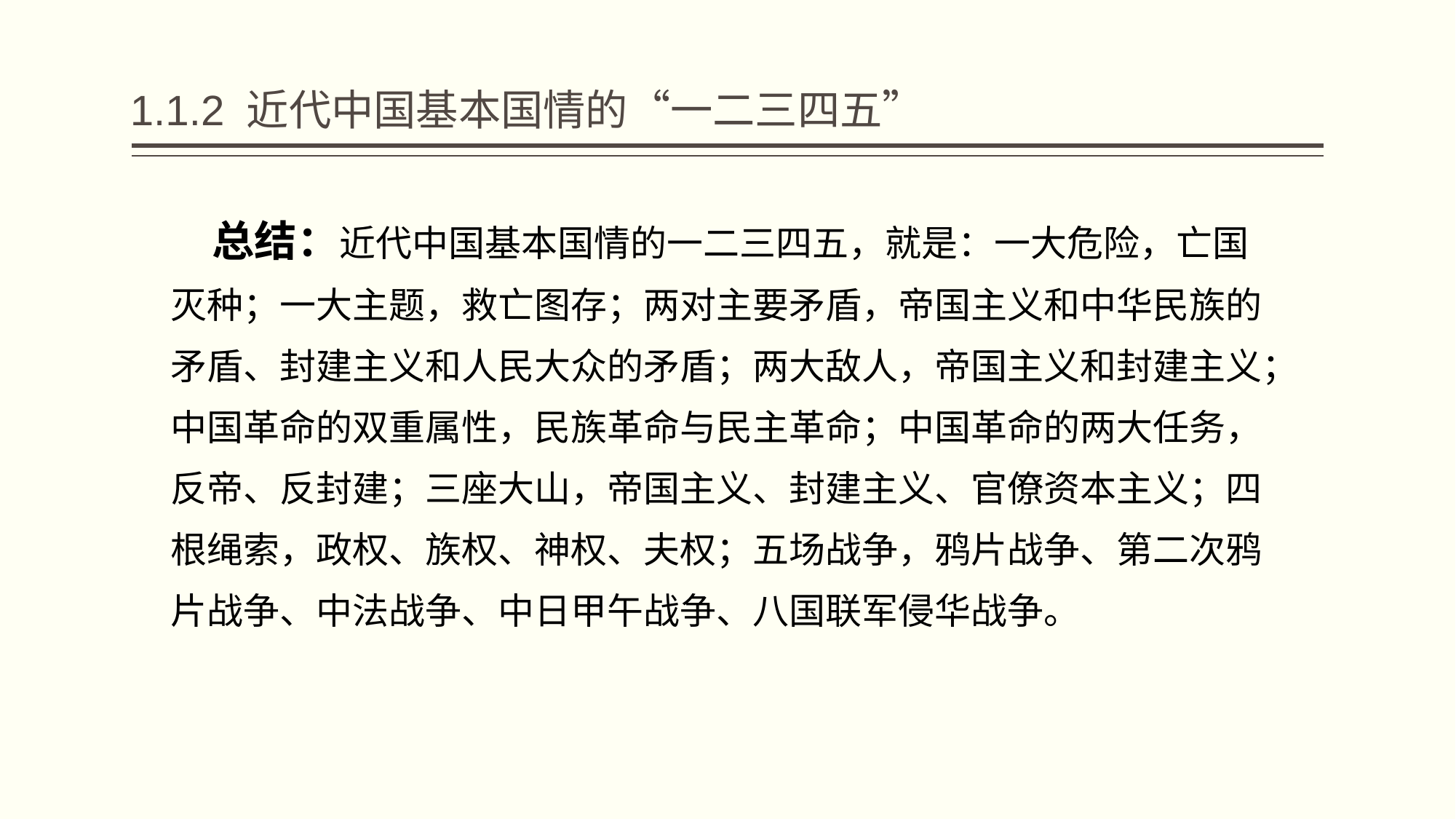

# 1.1.2 近代中国基本国情的“一二三四五”
    总结：近代中国基本国情的一二三四五，就是：一大危险，亡国灭种；一大主题，救亡图存；两对主要矛盾，帝国主义和中华民族的矛盾、封建主义和人民大众的矛盾；两大敌人，帝国主义和封建主义；中国革命的双重属性，民族革命与民主革命；中国革命的两大任务，反帝、反封建；三座大山，帝国主义、封建主义、官僚资本主义；四根绳索，政权、族权、神权、夫权；五场战争，鸦片战争、第二次鸦片战争、中法战争、中日甲午战争、八国联军侵华战争。